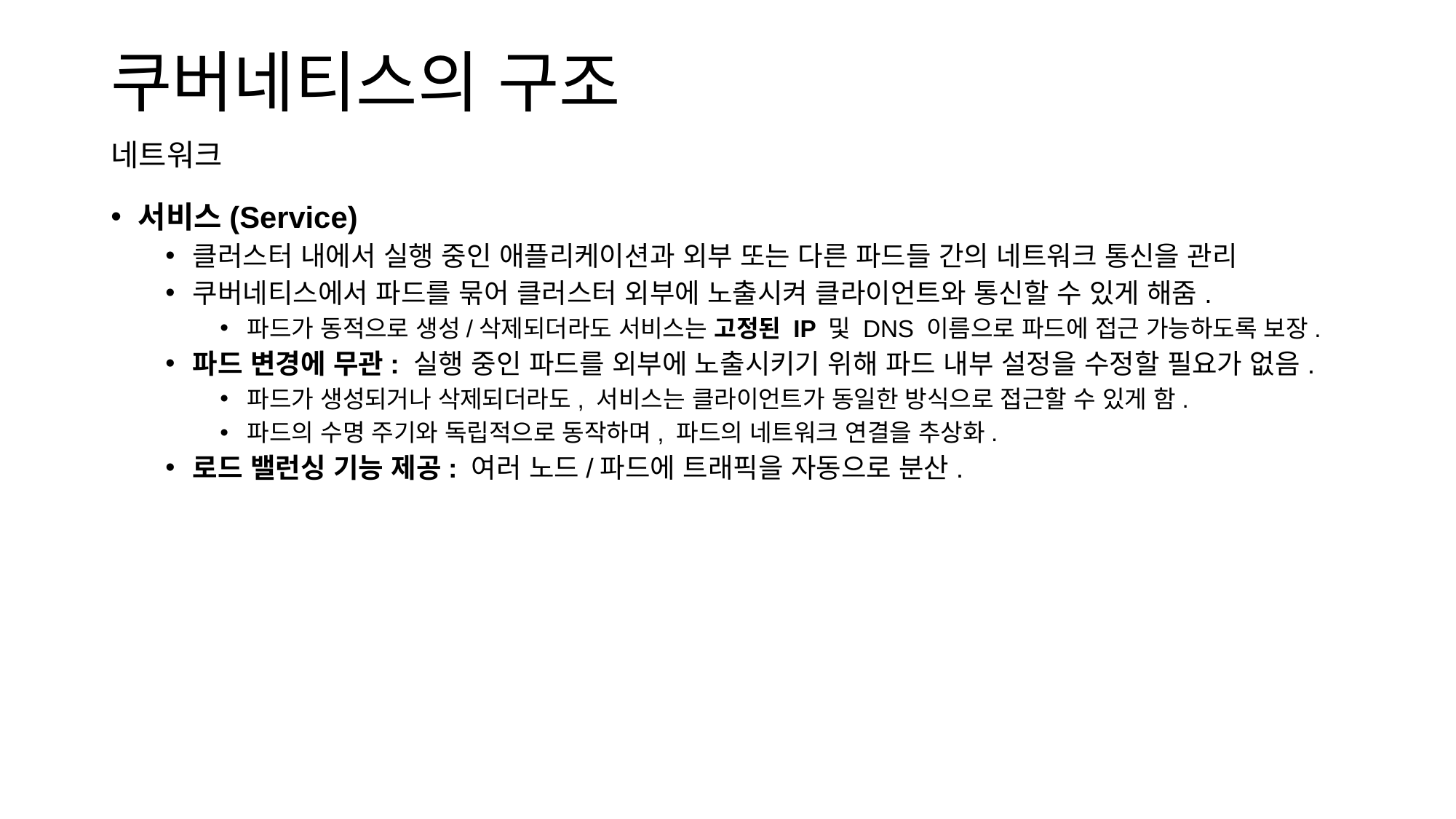

쿠버네티스의 구조
네트워크
서비스(Service)
클러스터 내에서 실행 중인 애플리케이션과 외부 또는 다른 파드들 간의 네트워크 통신을 관리
쿠버네티스에서 파드를 묶어 클러스터 외부에 노출시켜 클라이언트와 통신할 수 있게 해줌.
파드가 동적으로 생성/삭제되더라도 서비스는 고정된 IP 및 DNS 이름으로 파드에 접근 가능하도록 보장.
파드 변경에 무관: 실행 중인 파드를 외부에 노출시키기 위해 파드 내부 설정을 수정할 필요가 없음.
파드가 생성되거나 삭제되더라도, 서비스는 클라이언트가 동일한 방식으로 접근할 수 있게 함.
파드의 수명 주기와 독립적으로 동작하며, 파드의 네트워크 연결을 추상화.
로드 밸런싱 기능 제공: 여러 노드/파드에 트래픽을 자동으로 분산.